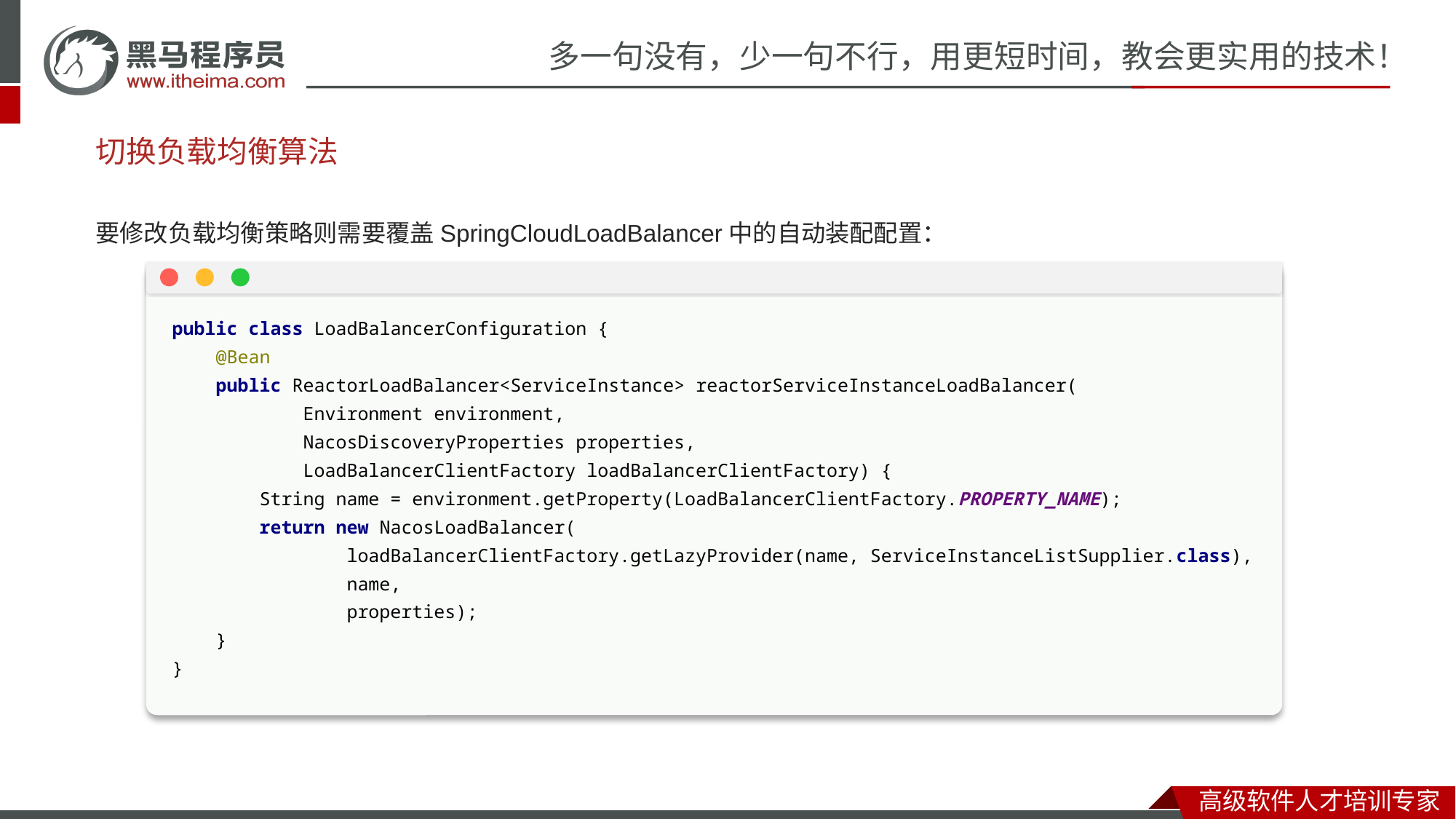

# 切换负载均衡算法
要修改负载均衡策略则需要覆盖SpringCloudLoadBalancer中的自动装配配置：

public class LoadBalancerConfiguration {
    @Bean
    public ReactorLoadBalancer<ServiceInstance> reactorServiceInstanceLoadBalancer(
            Environment environment,
            NacosDiscoveryProperties properties,
            LoadBalancerClientFactory loadBalancerClientFactory) {
        String name = environment.getProperty(LoadBalancerClientFactory.PROPERTY_NAME);
        return new NacosLoadBalancer(
                loadBalancerClientFactory.getLazyProvider(name, ServiceInstanceListSupplier.class),
                name,
                properties);
    }
}

@LoadBalancerClients(defaultConfiguration = XxxConfiguration.class)
@EnableFeignClients(basePackages = "com.hmall.api.client")
@MapperScan("com.hmall.cart.mapper")
@SpringBootApplication
public class CartApplication {
    public static void main(String[] args) {
        SpringApplication.run(CartApplication.class, args);
    }
}